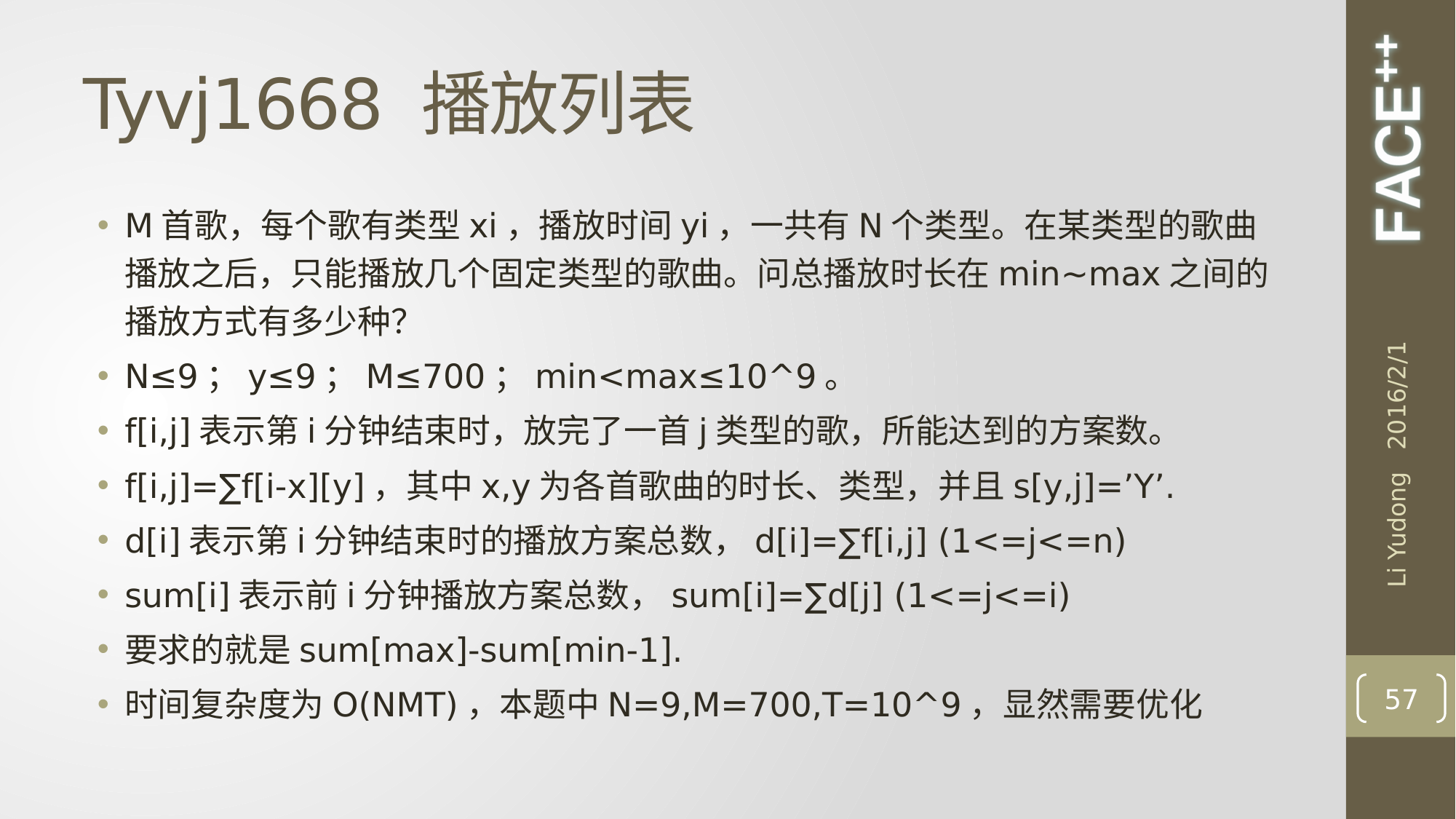

# Tyvj1668 播放列表
M首歌，每个歌有类型xi，播放时间yi，一共有N个类型。在某类型的歌曲播放之后，只能播放几个固定类型的歌曲。问总播放时长在min~max之间的播放方式有多少种？
N≤9；y≤9；M≤700；min<max≤10^9。
f[i,j]表示第i分钟结束时，放完了一首j类型的歌，所能达到的方案数。
f[i,j]=∑f[i-x][y]，其中x,y为各首歌曲的时长、类型，并且s[y,j]=’Y’.
d[i]表示第i分钟结束时的播放方案总数，d[i]=∑f[i,j] (1<=j<=n)
sum[i]表示前i分钟播放方案总数，sum[i]=∑d[j] (1<=j<=i)
要求的就是sum[max]-sum[min-1].
时间复杂度为O(NMT)，本题中N=9,M=700,T=10^9，显然需要优化
2016/2/1
Li Yudong
57